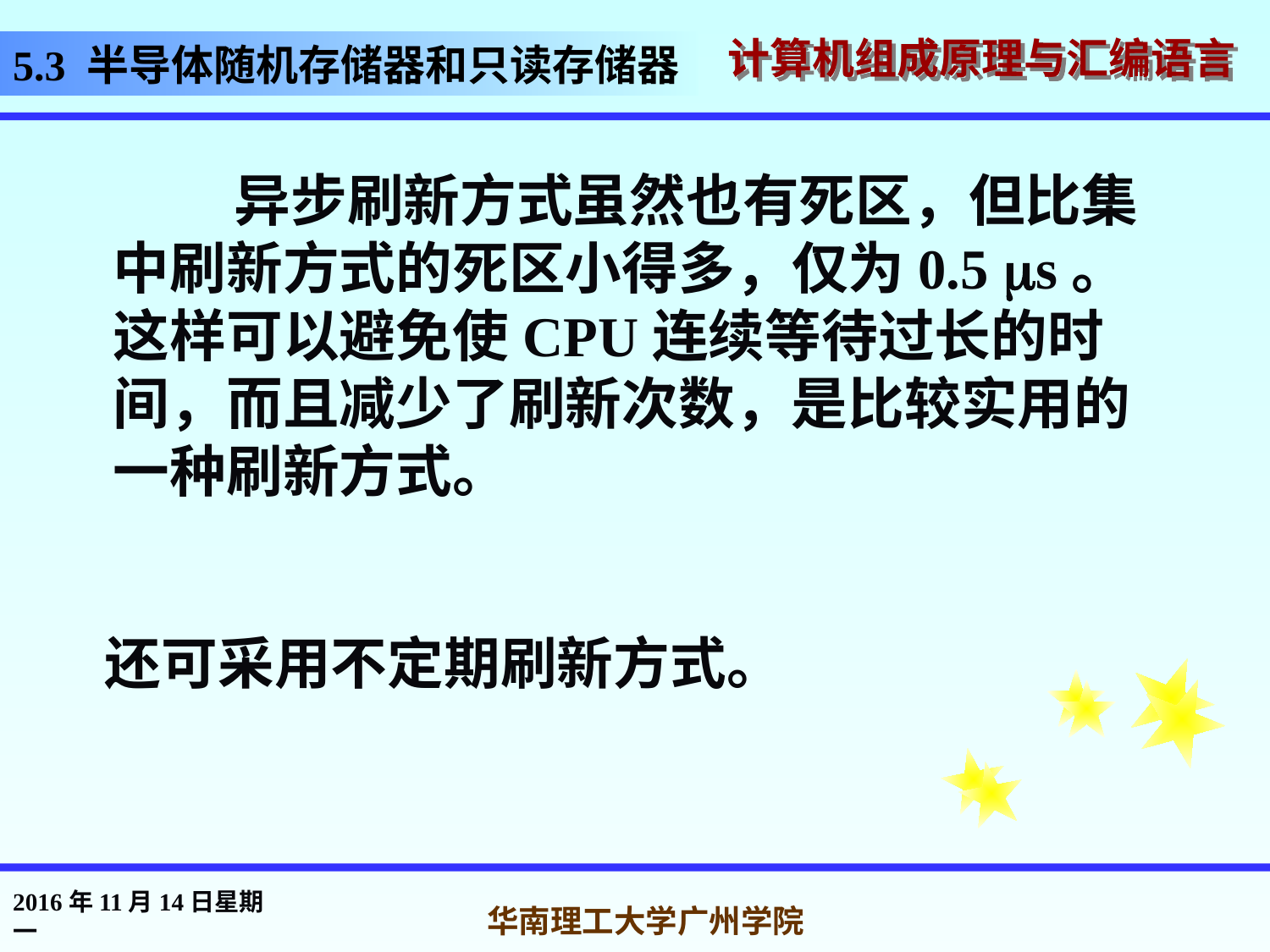

# 5.3 半导体随机存储器和只读存储器
            异步刷新方式虽然也有死区，但比集中刷新方式的死区小得多，仅为0.5 μs。这样可以避免使CPU连续等待过长的时间，而且减少了刷新次数，是比较实用的一种刷新方式。

  还可采用不定期刷新方式。
2016年11月14日星期一
华南理工大学广州学院